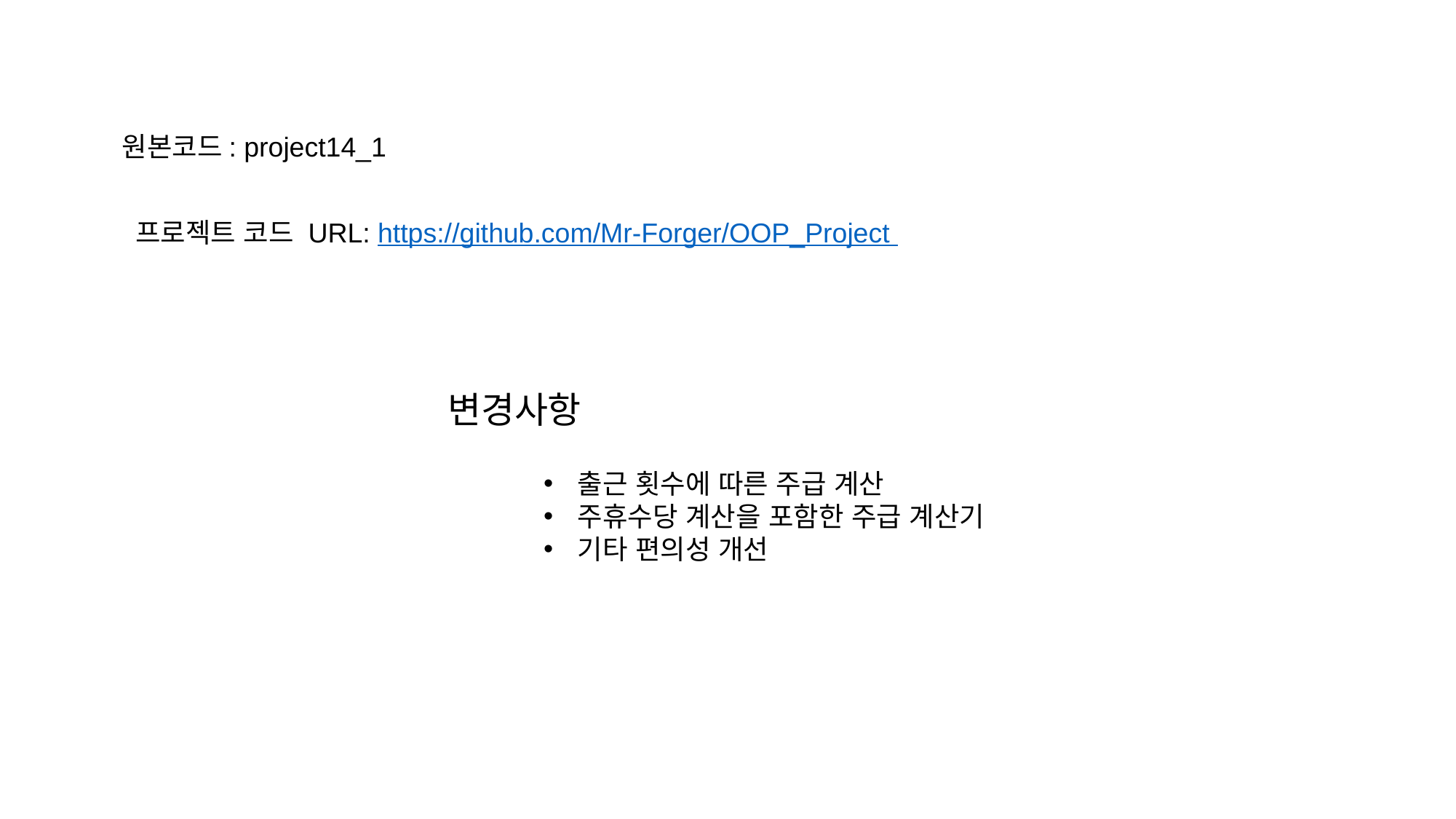

원본코드: project14_1
프로젝트 코드 URL: https://github.com/Mr-Forger/OOP_Project
변경사항
출근 횟수에 따른 주급 계산
주휴수당 계산을 포함한 주급 계산기
기타 편의성 개선